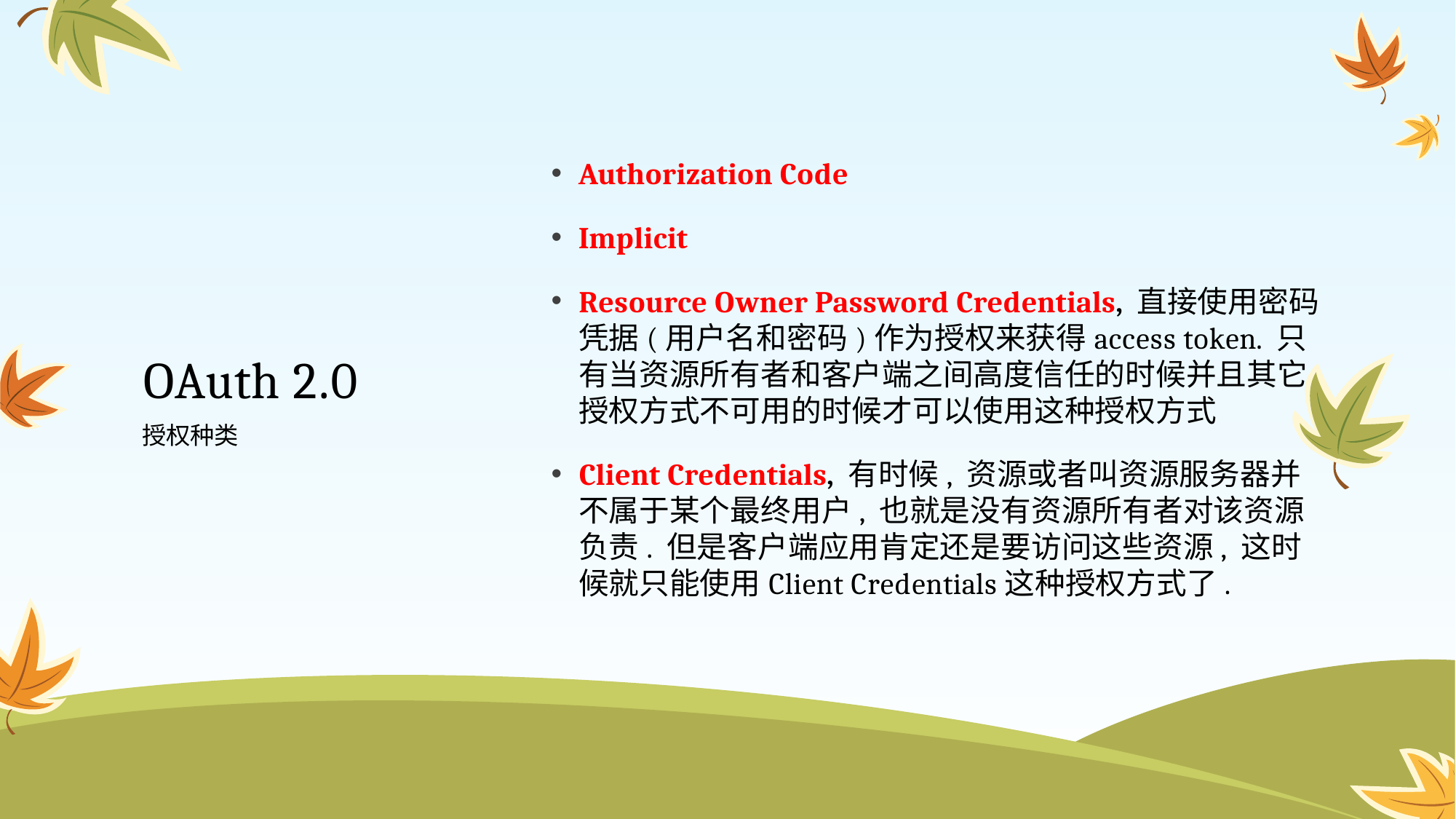

Authorization Code
Implicit
Resource Owner Password Credentials, 直接使用密码凭据(用户名和密码)作为授权来获得access token. 只有当资源所有者和客户端之间高度信任的时候并且其它授权方式不可用的时候才可以使用这种授权方式
Client Credentials, 有时候, 资源或者叫资源服务器并不属于某个最终用户, 也就是没有资源所有者对该资源负责. 但是客户端应用肯定还是要访问这些资源, 这时候就只能使用Client Credentials这种授权方式了.

# OAuth 2.0
授权种类